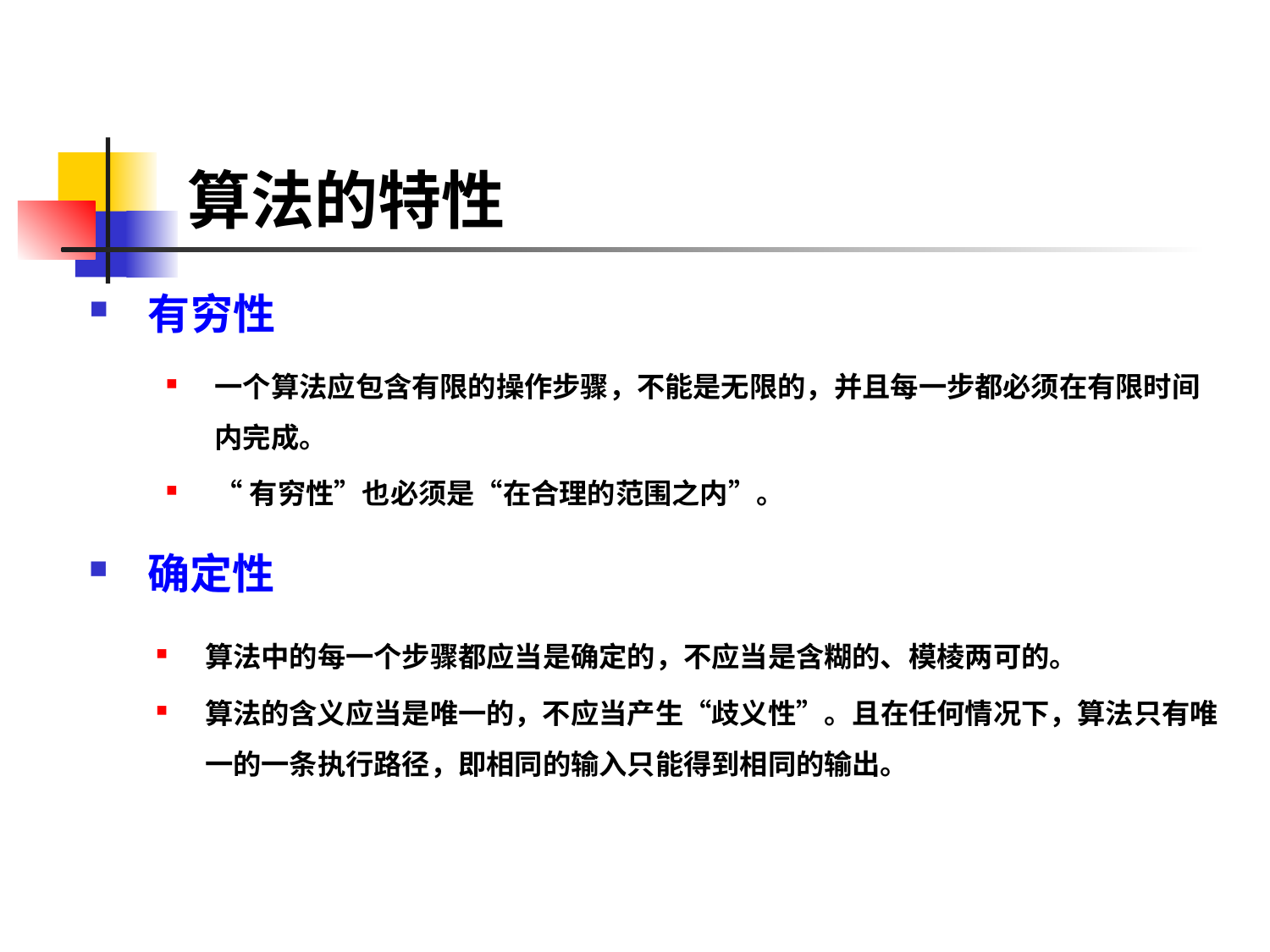

算法的特性
有穷性
一个算法应包含有限的操作步骤，不能是无限的，并且每一步都必须在有限时间内完成。
“有穷性”也必须是“在合理的范围之内”。
确定性
算法中的每一个步骤都应当是确定的，不应当是含糊的、模棱两可的。
算法的含义应当是唯一的，不应当产生“歧义性”。且在任何情况下，算法只有唯一的一条执行路径，即相同的输入只能得到相同的输出。
42